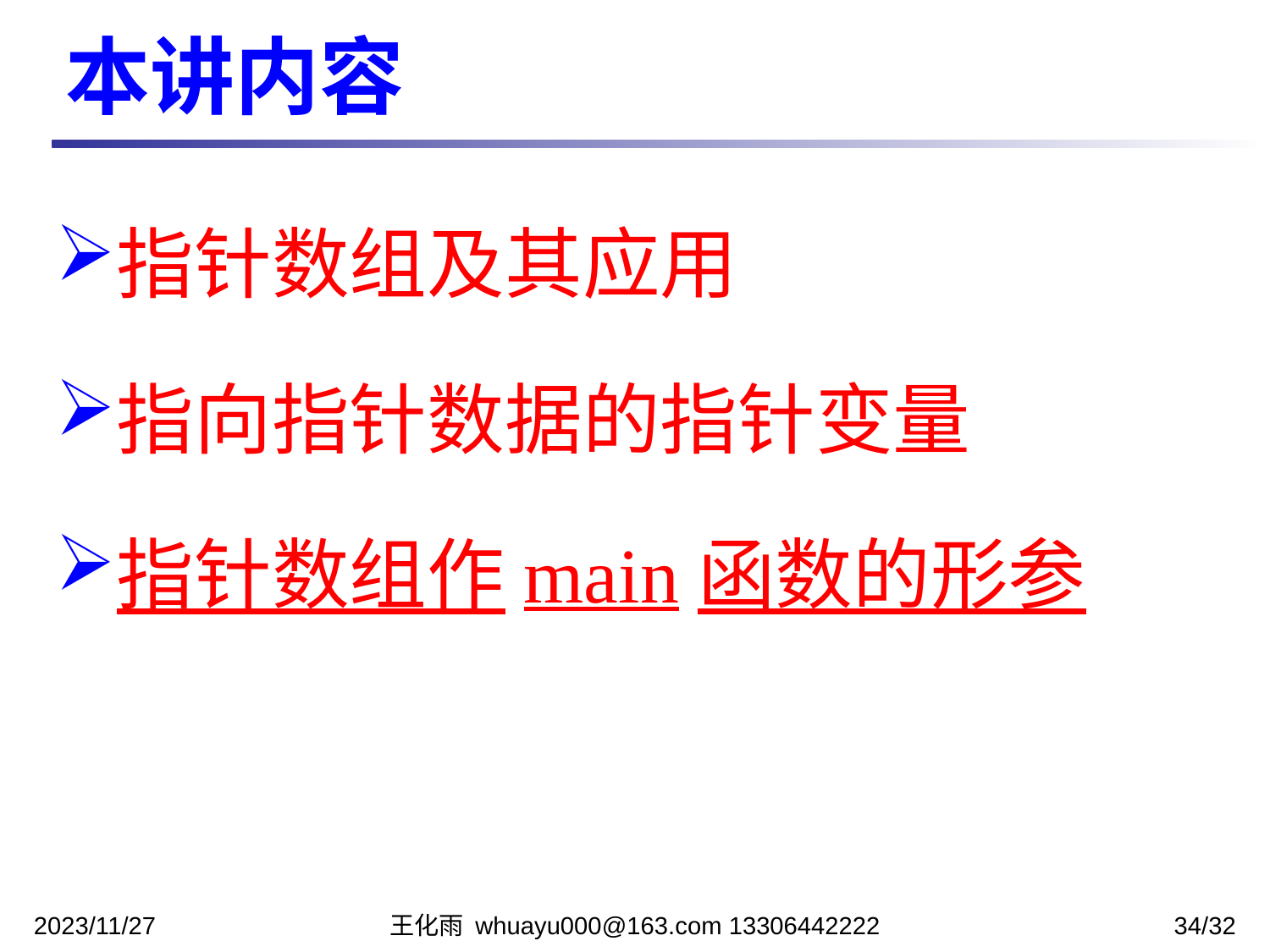

本讲内容
指针数组及其应用
指向指针数据的指针变量
指针数组作main函数的形参
2023/11/27
王化雨 whuayu000@163.com 13306442222
34/32